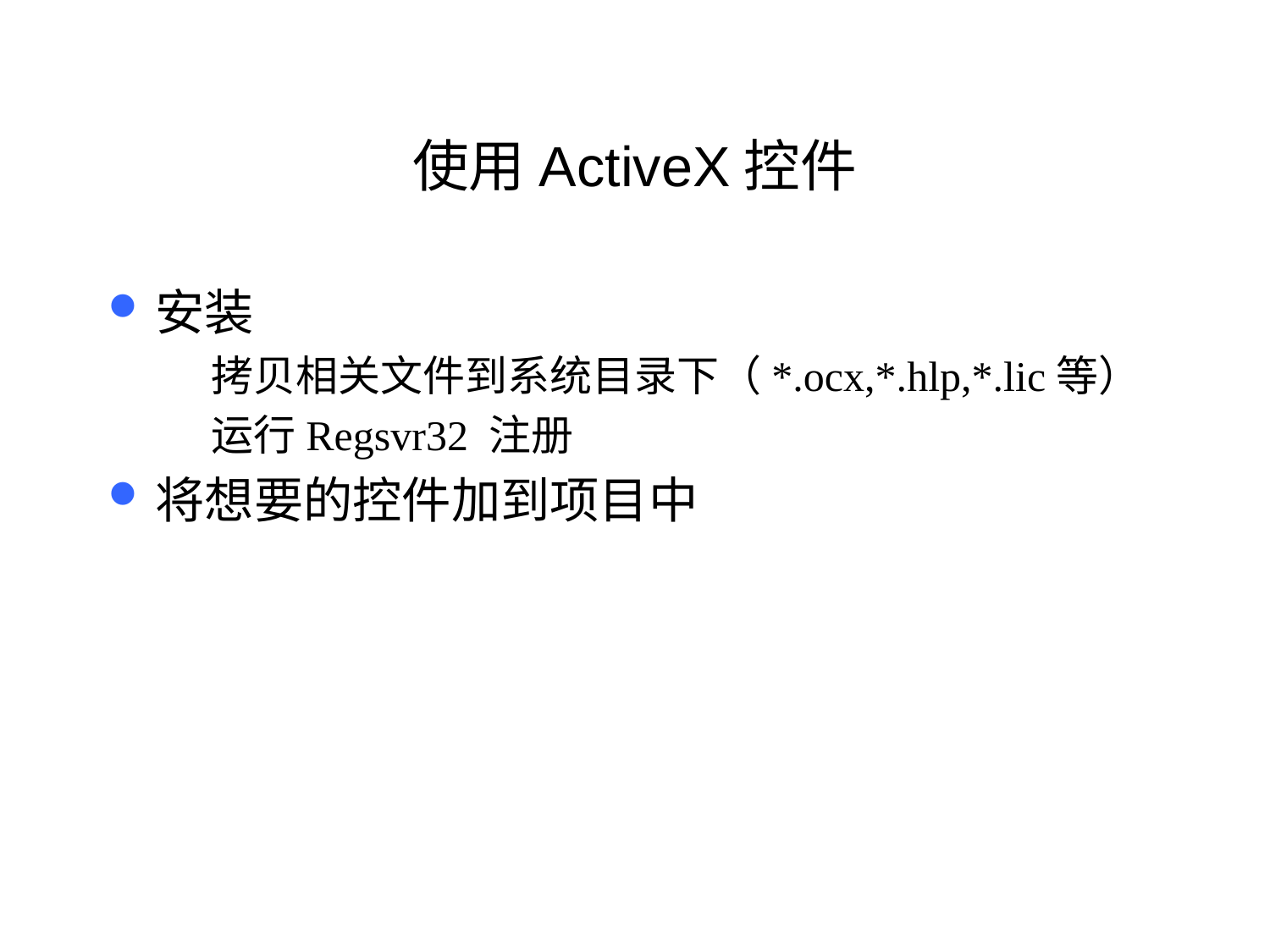

# 使用ActiveX控件
安装
拷贝相关文件到系统目录下（*.ocx,*.hlp,*.lic等）
运行Regsvr32 注册
将想要的控件加到项目中
76